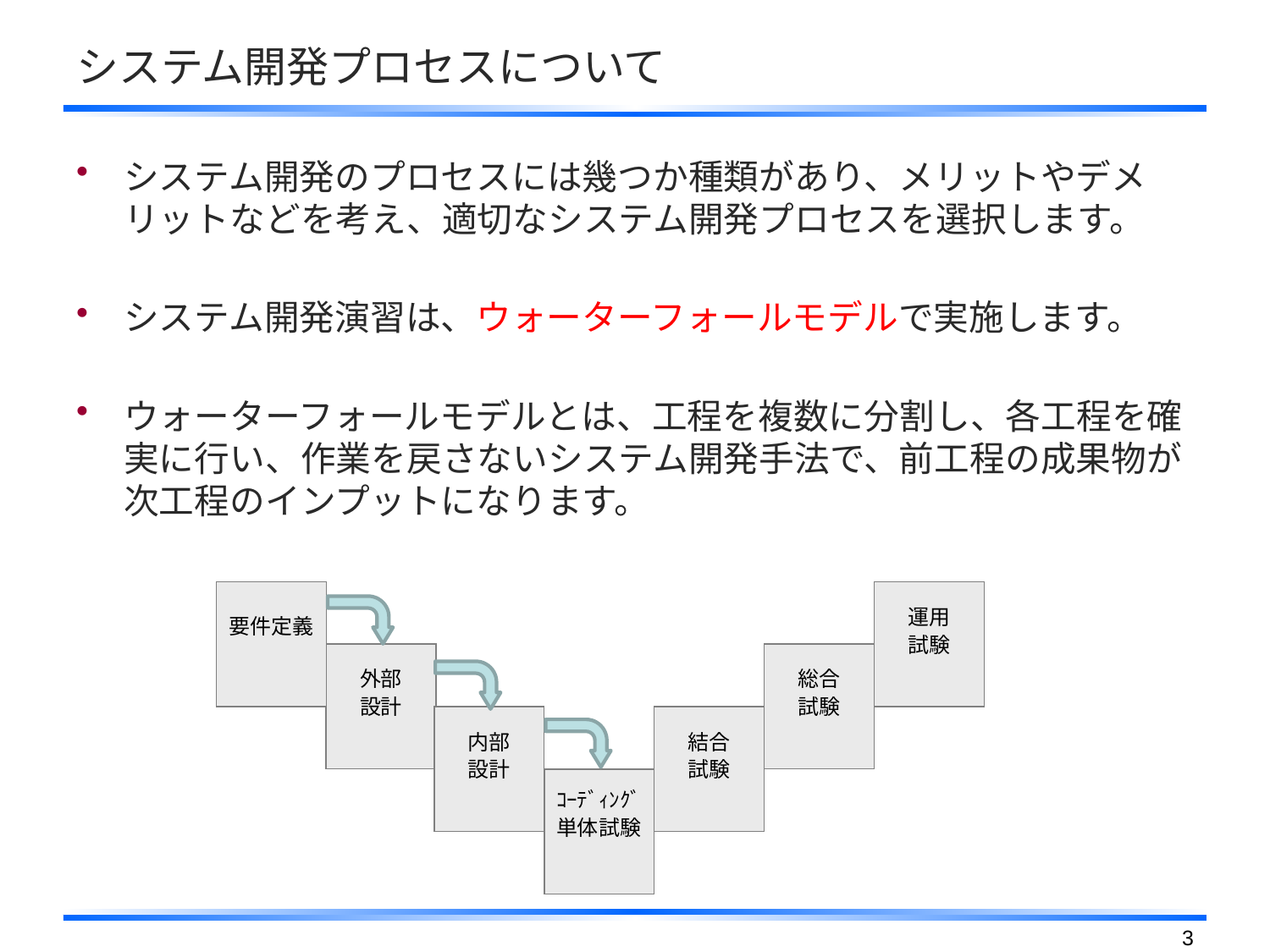

# システム開発プロセスについて
システム開発のプロセスには幾つか種類があり、メリットやデメリットなどを考え、適切なシステム開発プロセスを選択します。

システム開発演習は、ウォーターフォールモデルで実施します。

ウォーターフォールモデルとは、工程を複数に分割し、各工程を確実に行い、作業を戻さないシステム開発手法で、前工程の成果物が次工程のインプットになります。
要件定義

運用
試験

外部
設計
総合
試験

内部
設計
結合
試験

ｺｰﾃﾞｨﾝｸﾞ
単体試験

3